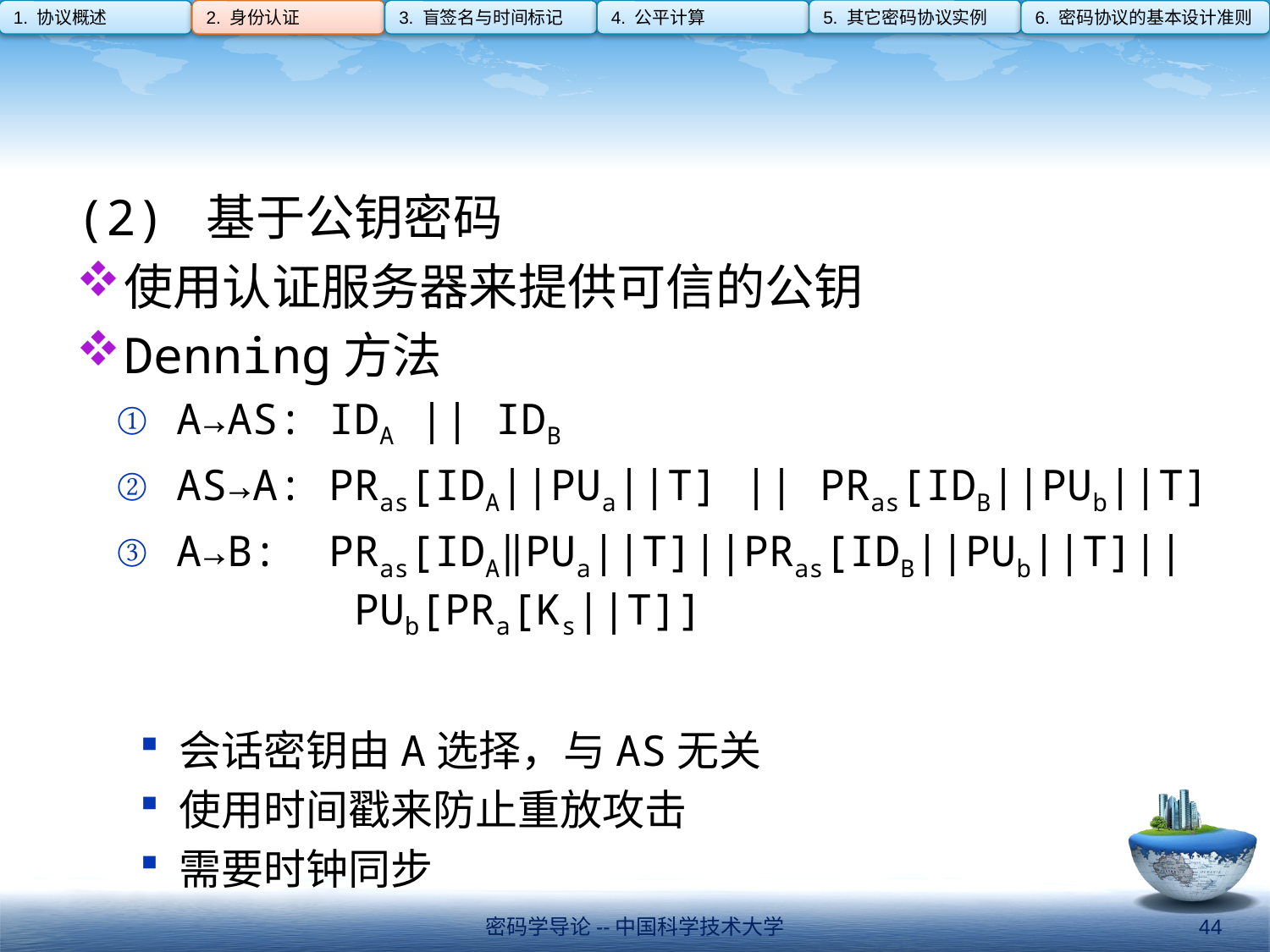

5. 其它密码协议实例
1. 协议概述
2. 身份认证
3. 盲签名与时间标记
4. 公平计算
6. 密码协议的基本设计准则
#
(2) 基于公钥密码
使用认证服务器来提供可信的公钥
Denning方法
A→AS: IDA || IDB
AS→A: PRas[IDA||PUa||T] || PRas[IDB||PUb||T]
A→B:  PRas[IDA‖PUa||T]||PRas[IDB||PUb||T]||
       PUb[PRa[Ks||T]]

会话密钥由A选择，与AS无关
使用时间戳来防止重放攻击
需要时钟同步
密码学导论--中国科学技术大学
44